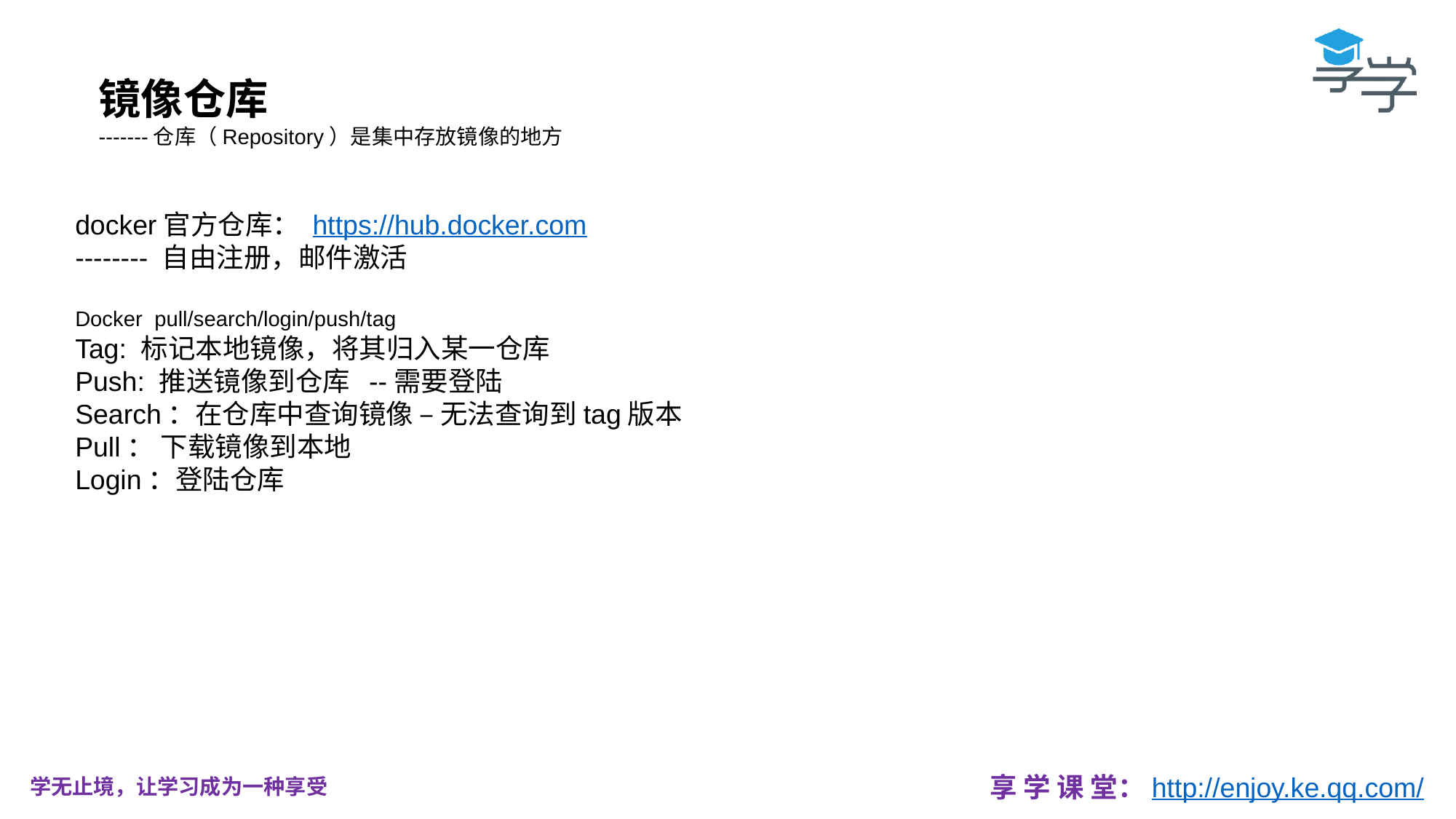

镜像仓库
-------仓库（Repository）是集中存放镜像的地方
docker官方仓库： https://hub.docker.com
-------- 自由注册，邮件激活

Docker  pull/search/login/push/tag
Tag: 标记本地镜像，将其归入某一仓库
Push: 推送镜像到仓库  --需要登陆
Search：在仓库中查询镜像 – 无法查询到tag版本
Pull： 下载镜像到本地
Login：登陆仓库